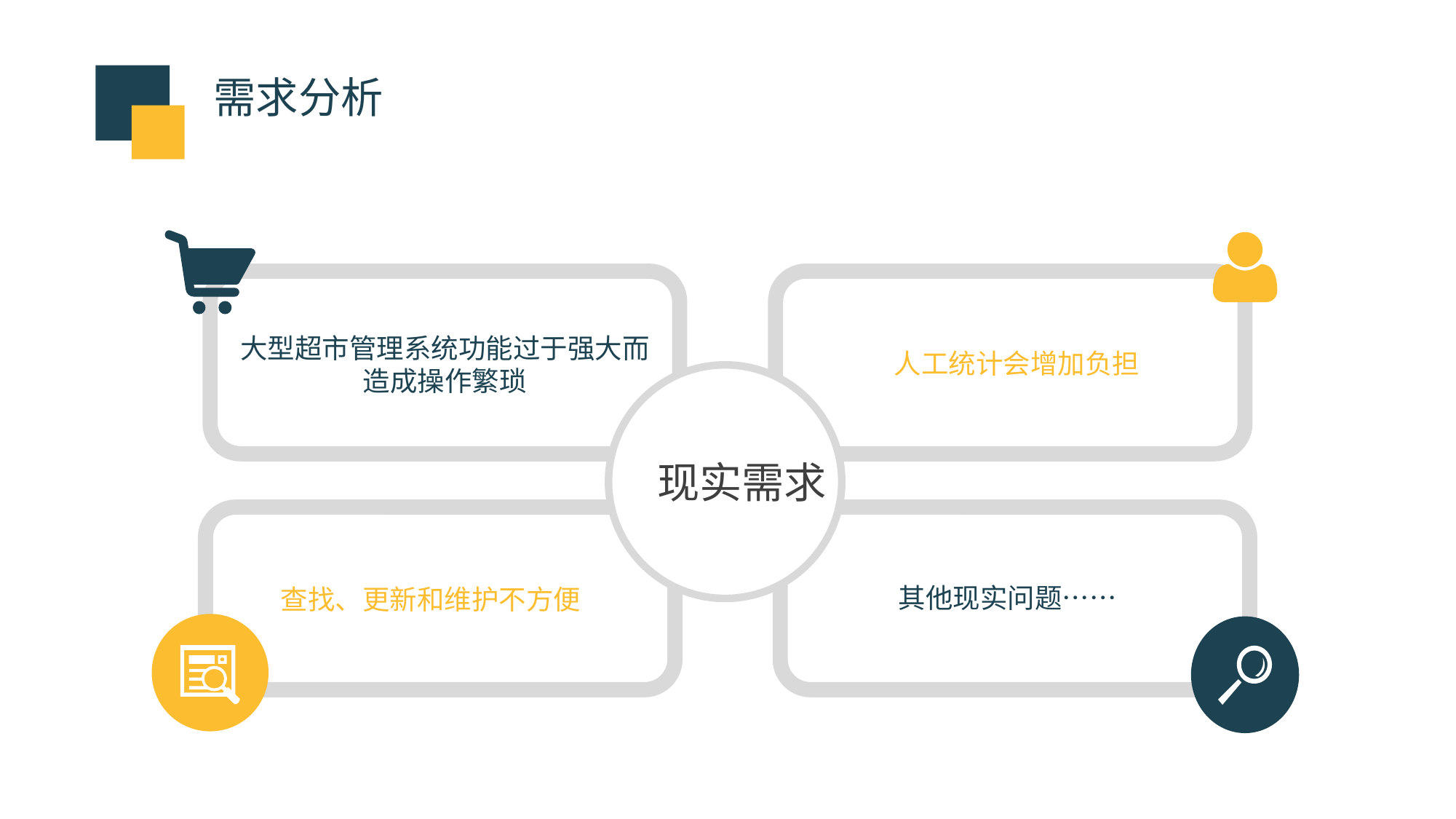

需求分析

大型超市管理系统功能过于强大而
造成操作繁琐

人工统计会增加负担
现实需求

查找、更新和维护不方便

其他现实问题……